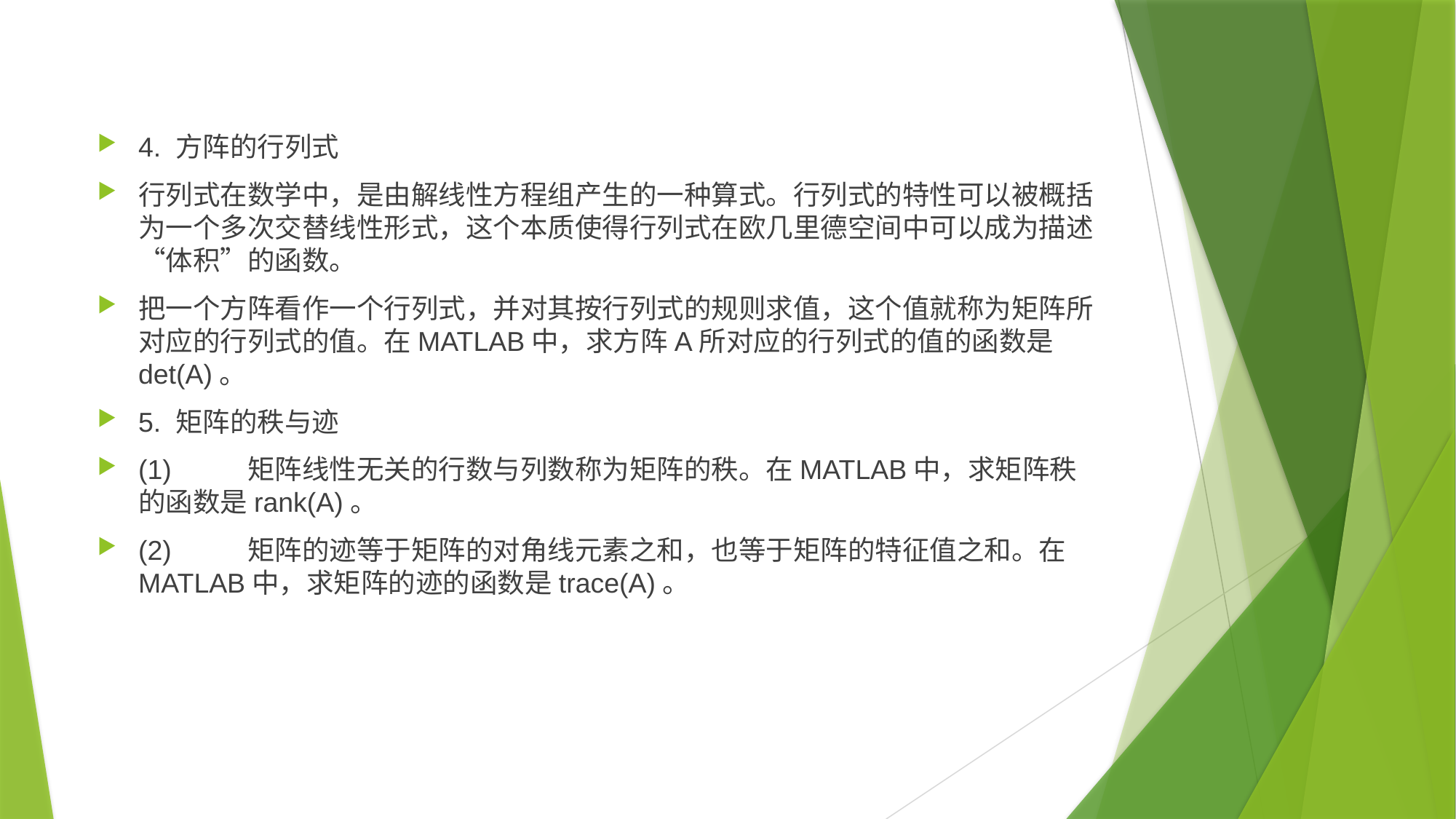

4. 方阵的行列式
行列式在数学中，是由解线性方程组产生的一种算式。行列式的特性可以被概括为一个多次交替线性形式，这个本质使得行列式在欧几里德空间中可以成为描述“体积”的函数。
把一个方阵看作一个行列式，并对其按行列式的规则求值，这个值就称为矩阵所对应的行列式的值。在MATLAB中，求方阵A所对应的行列式的值的函数是det(A)。
5. 矩阵的秩与迹
(1)	矩阵线性无关的行数与列数称为矩阵的秩。在MATLAB中，求矩阵秩的函数是rank(A)。
(2)	矩阵的迹等于矩阵的对角线元素之和，也等于矩阵的特征值之和。在MATLAB中，求矩阵的迹的函数是trace(A)。